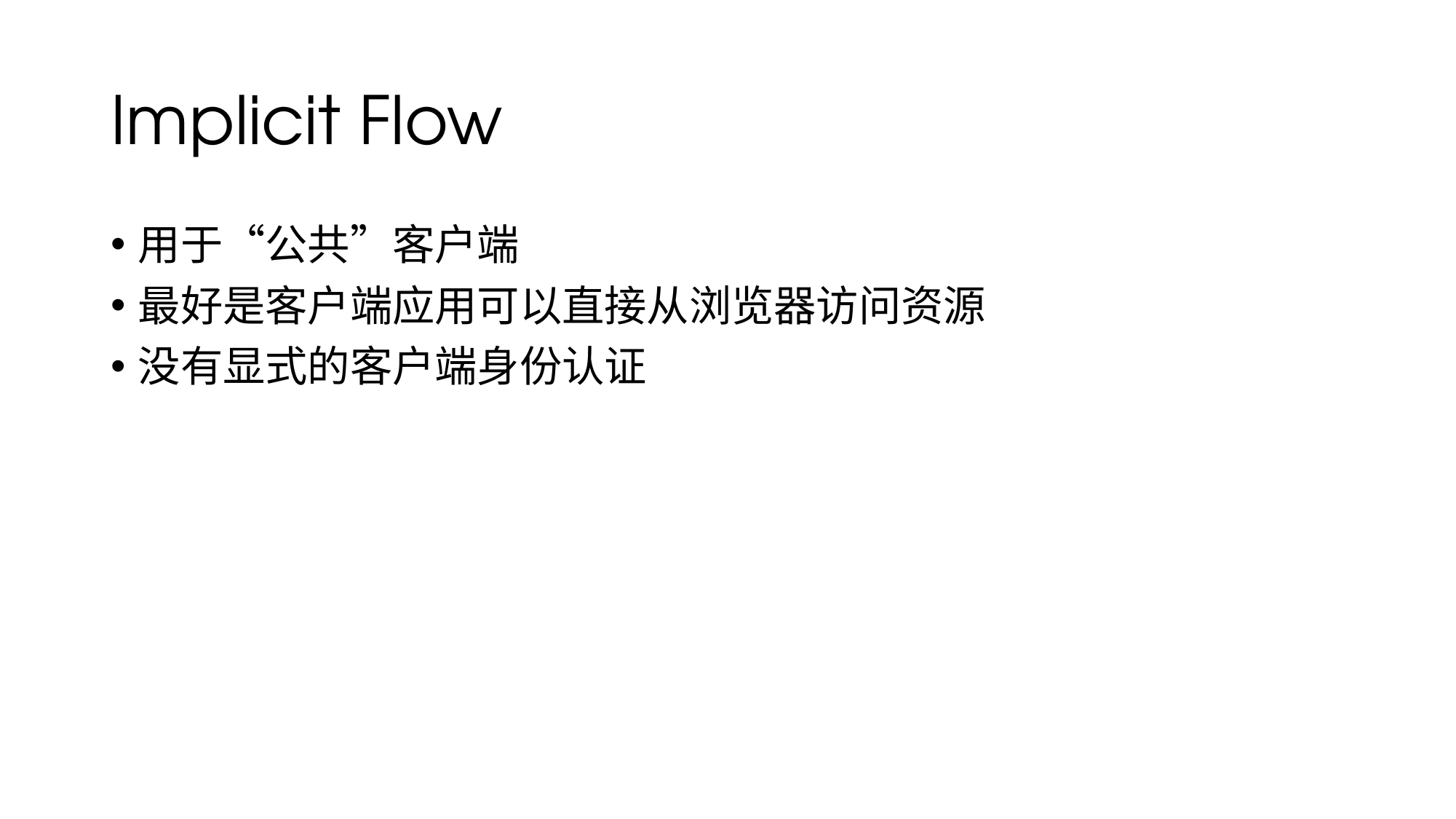

# Implicit Flow
用于“公共”客户端
最好是客户端应用可以直接从浏览器访问资源
没有显式的客户端身份认证